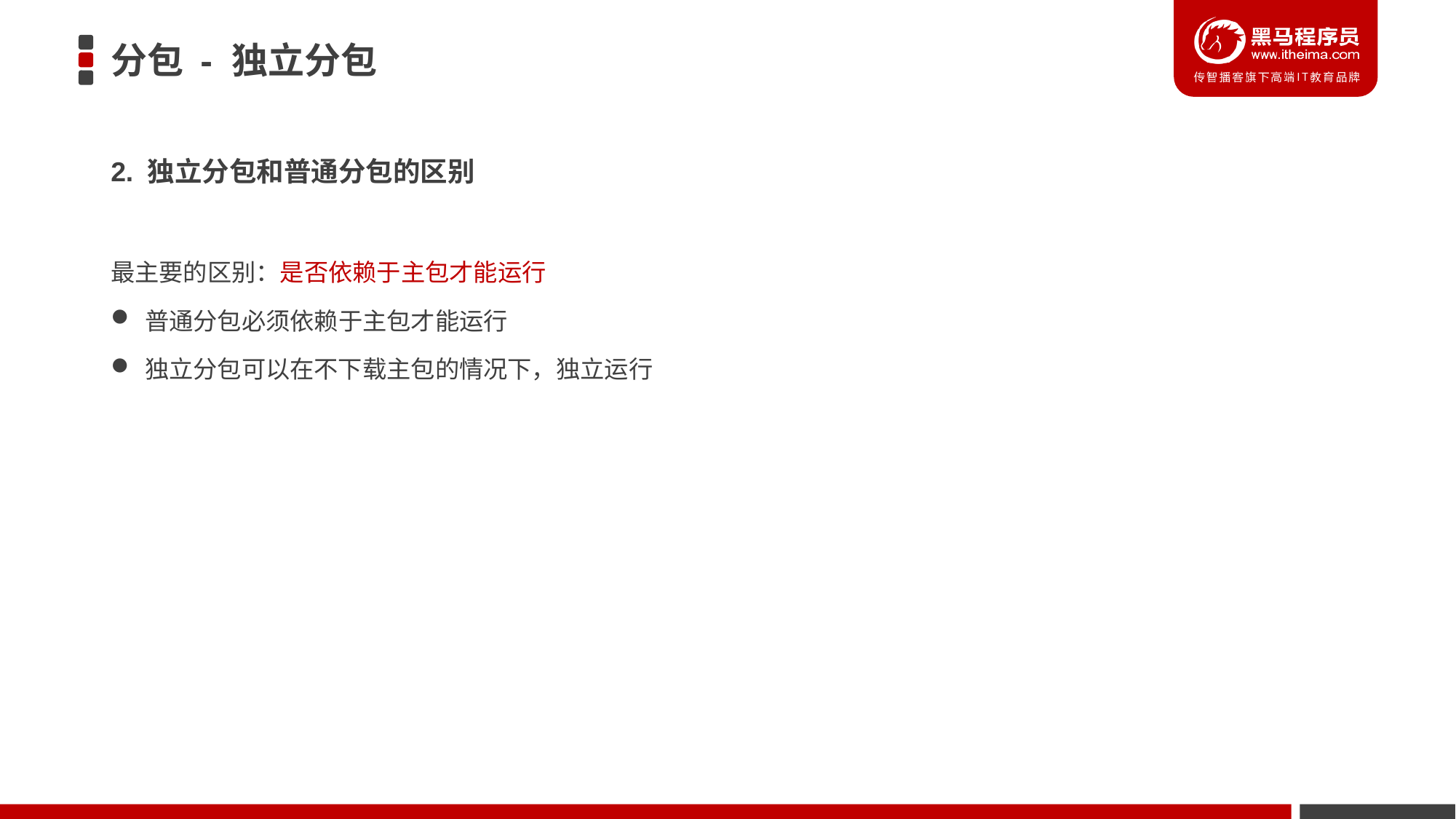

# 分包 - 独立分包
2. 独立分包和普通分包的区别
最主要的区别：是否依赖于主包才能运行
普通分包必须依赖于主包才能运行
独立分包可以在不下载主包的情况下，独立运行